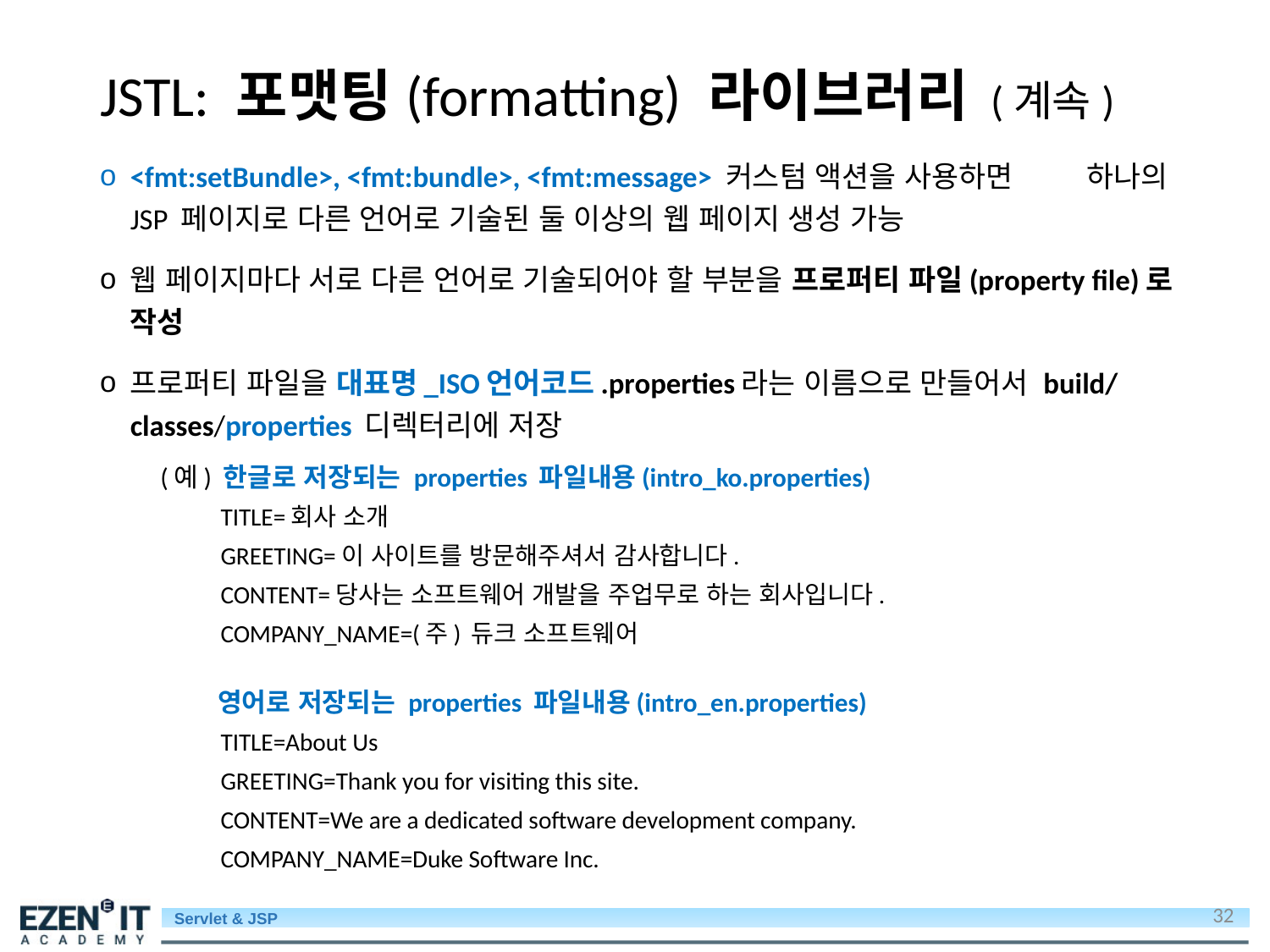

# JSTL: 포맷팅(formatting) 라이브러리 (계속)
<fmt:setBundle>, <fmt:bundle>, <fmt:message> 커스텀 액션을 사용하면         하나의 JSP 페이지로 다른 언어로 기술된 둘 이상의 웹 페이지 생성 가능
웹 페이지마다 서로 다른 언어로 기술되어야 할 부분을 프로퍼티 파일(property file)로 작성
프로퍼티 파일을 대표명_ISO언어코드.properties라는 이름으로 만들어서 build/classes/properties 디렉터리에 저장
(예) 한글로 저장되는 properties 파일내용(intro_ko.properties)
TITLE=회사 소개
GREETING=이 사이트를 방문해주셔서 감사합니다.
CONTENT=당사는 소프트웨어 개발을 주업무로 하는 회사입니다.
COMPANY_NAME=(주) 듀크 소프트웨어
       영어로 저장되는 properties 파일내용(intro_en.properties)
TITLE=About Us
GREETING=Thank you for visiting this site.
CONTENT=We are a dedicated software development company.
COMPANY_NAME=Duke Software Inc.
32